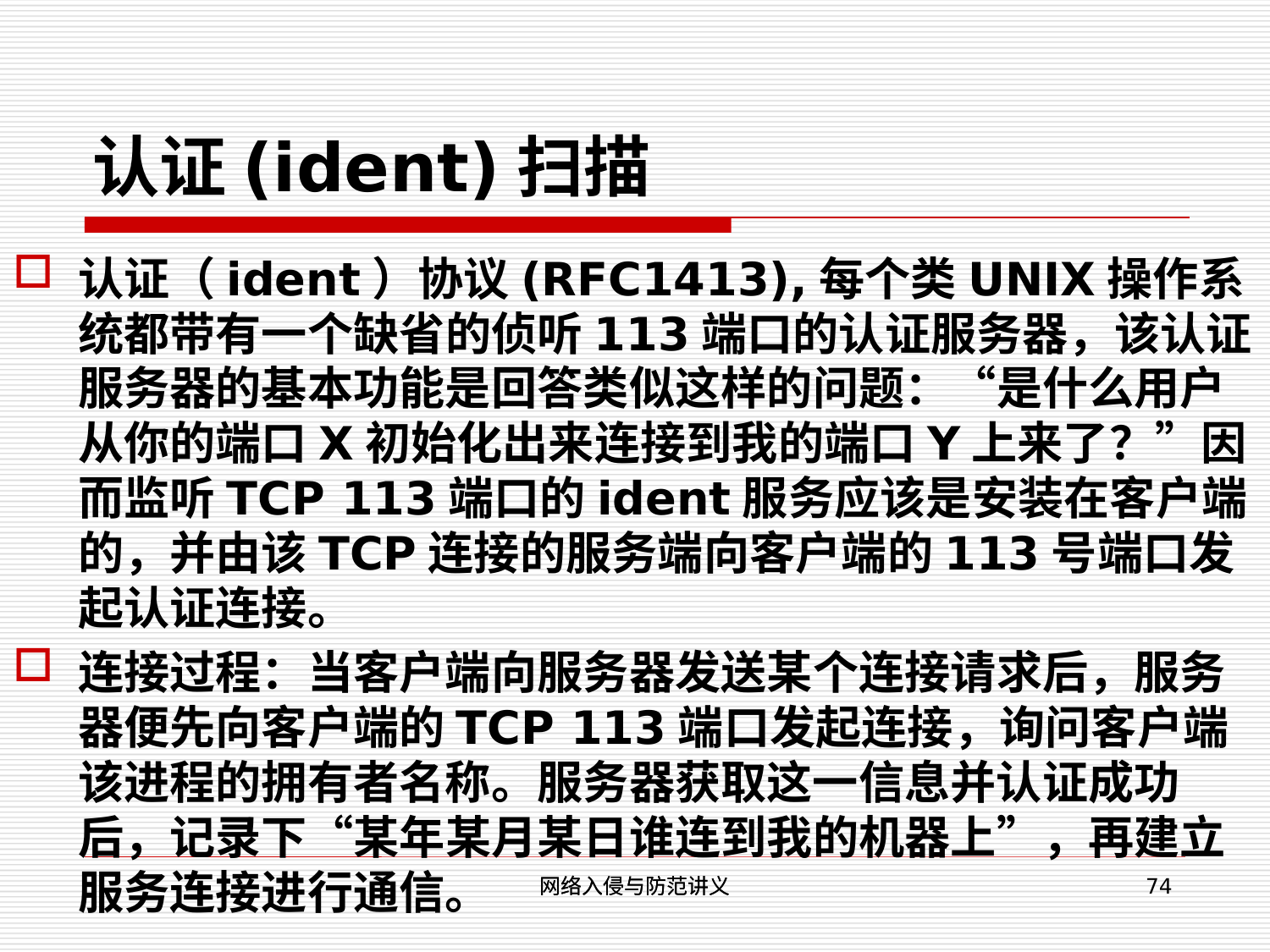

# 认证(ident)扫描
认证（ident）协议(RFC1413),每个类UNIX操作系统都带有一个缺省的侦听113端口的认证服务器，该认证服务器的基本功能是回答类似这样的问题：“是什么用户从你的端口X初始化出来连接到我的端口Y上来了？”因而监听TCP 113端口的ident服务应该是安装在客户端的，并由该TCP连接的服务端向客户端的113号端口发起认证连接。
连接过程：当客户端向服务器发送某个连接请求后，服务器便先向客户端的TCP 113端口发起连接，询问客户端该进程的拥有者名称。服务器获取这一信息并认证成功后，记录下“某年某月某日谁连到我的机器上”，再建立服务连接进行通信。

网络入侵与防范讲义
网络入侵与防范讲义
74
74